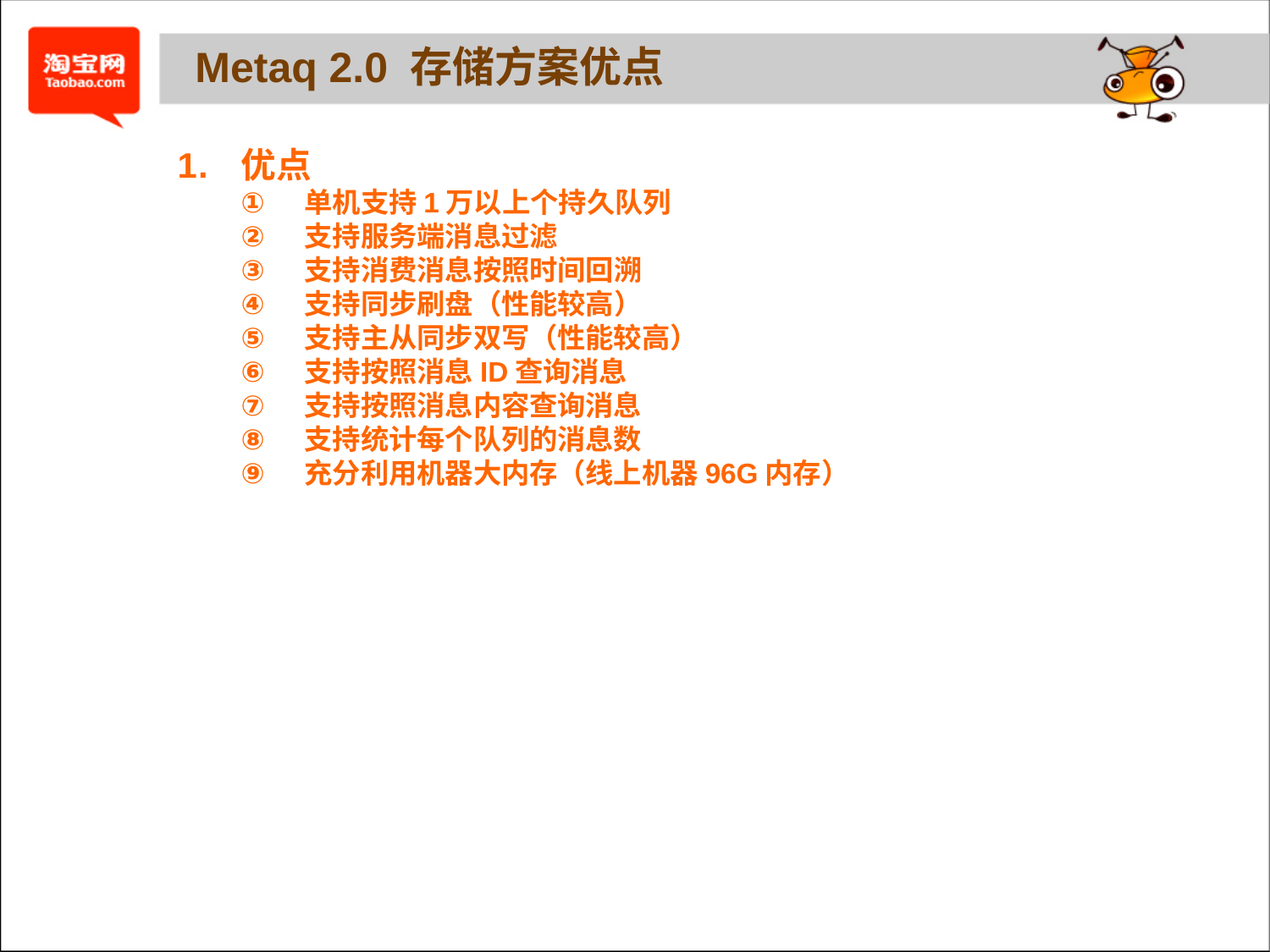

Metaq 2.0 存储方案优点
优点
单机支持1万以上个持久队列
支持服务端消息过滤
支持消费消息按照时间回溯
支持同步刷盘（性能较高）
支持主从同步双写（性能较高）
支持按照消息ID查询消息
支持按照消息内容查询消息
支持统计每个队列的消息数
充分利用机器大内存（线上机器96G内存）